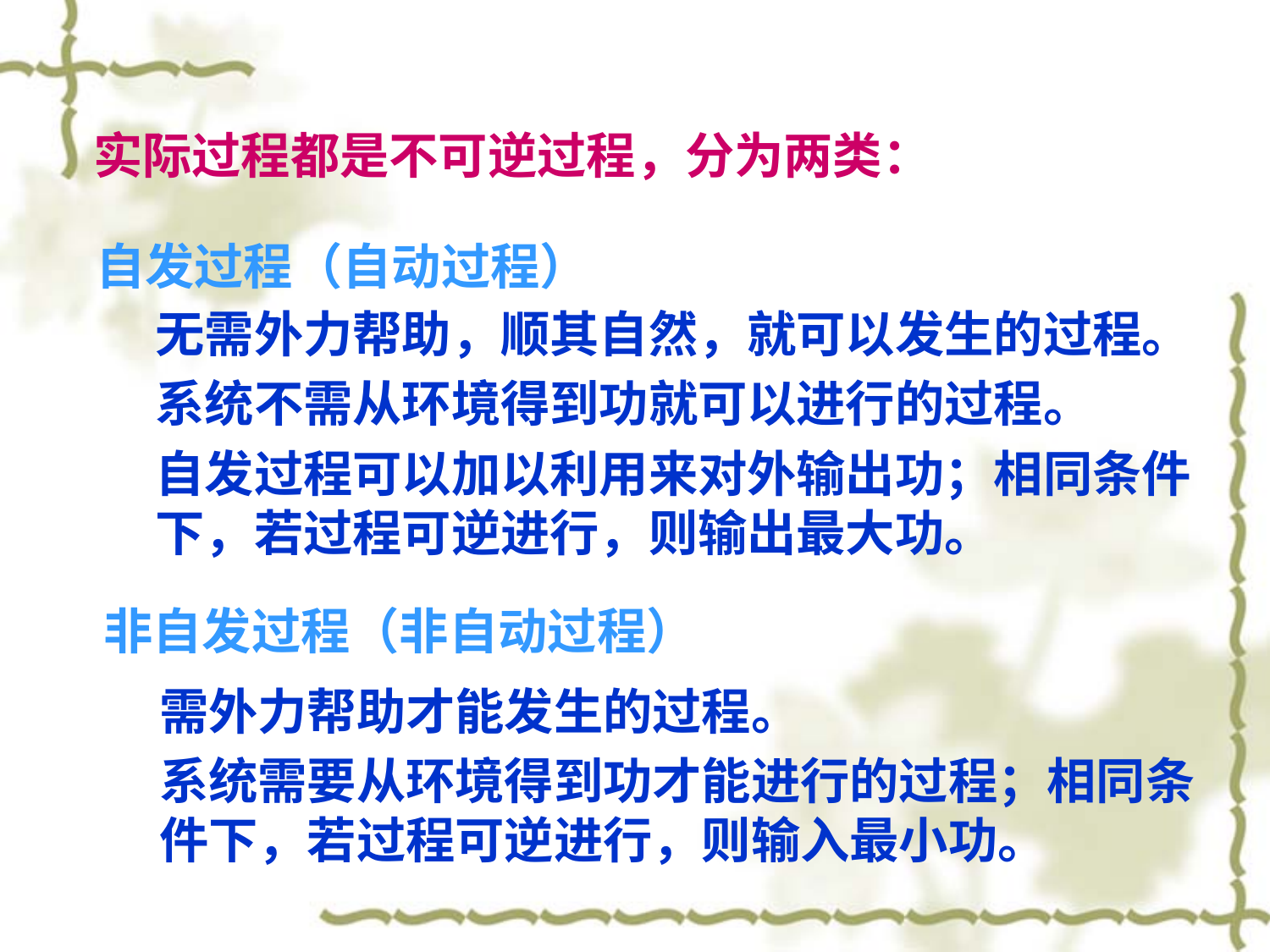

实际过程都是不可逆过程，分为两类：
自发过程（自动过程）
无需外力帮助，顺其自然，就可以发生的过程。
系统不需从环境得到功就可以进行的过程。
自发过程可以加以利用来对外输出功；相同条件下，若过程可逆进行，则输出最大功。
非自发过程（非自动过程）
需外力帮助才能发生的过程。
系统需要从环境得到功才能进行的过程；相同条件下，若过程可逆进行，则输入最小功。